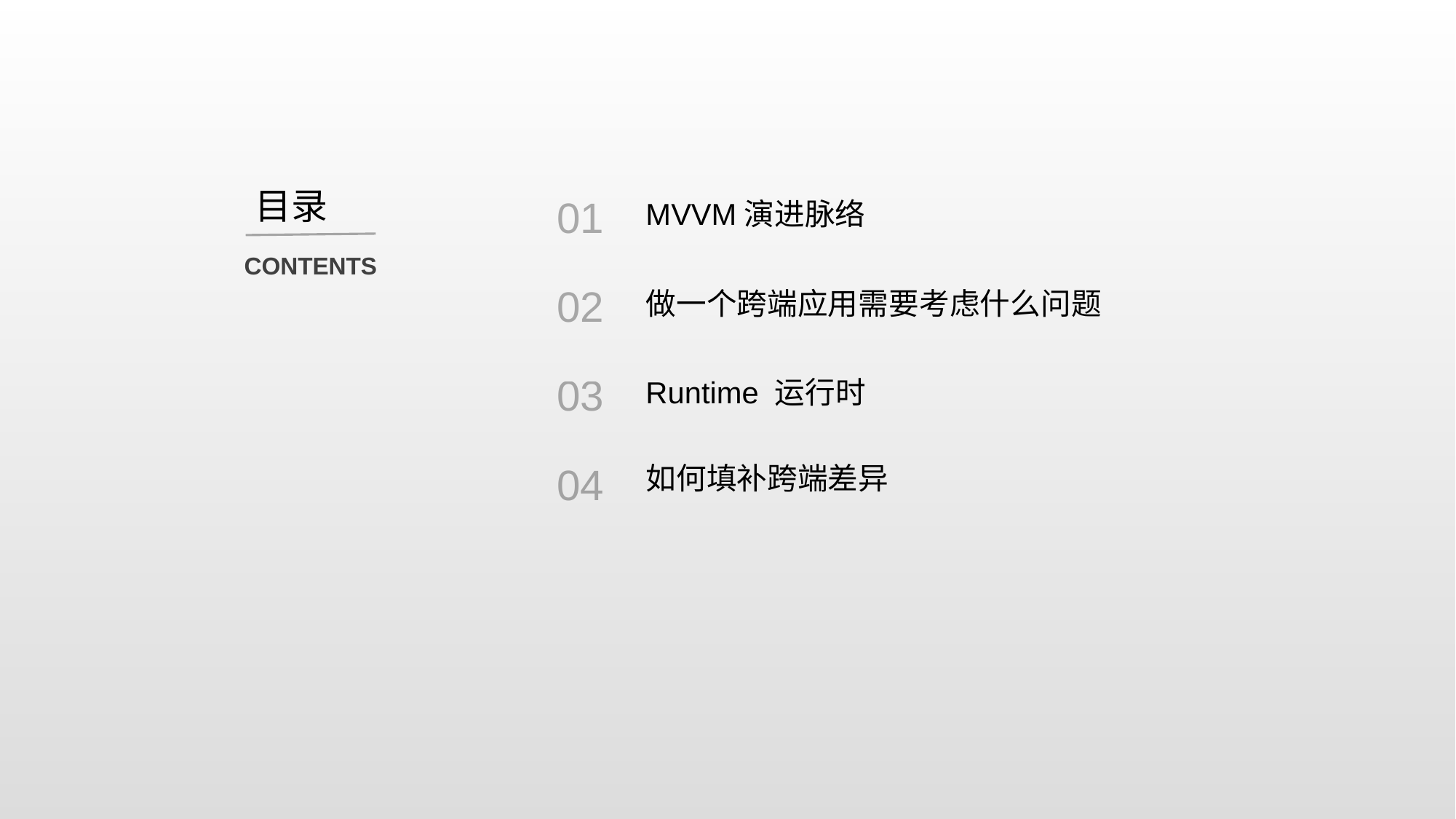

目录
01
MVVM演进脉络

CONTENTS
02
做一个跨端应用需要考虑什么问题
03
Runtime 运行时
04
如何填补跨端差异